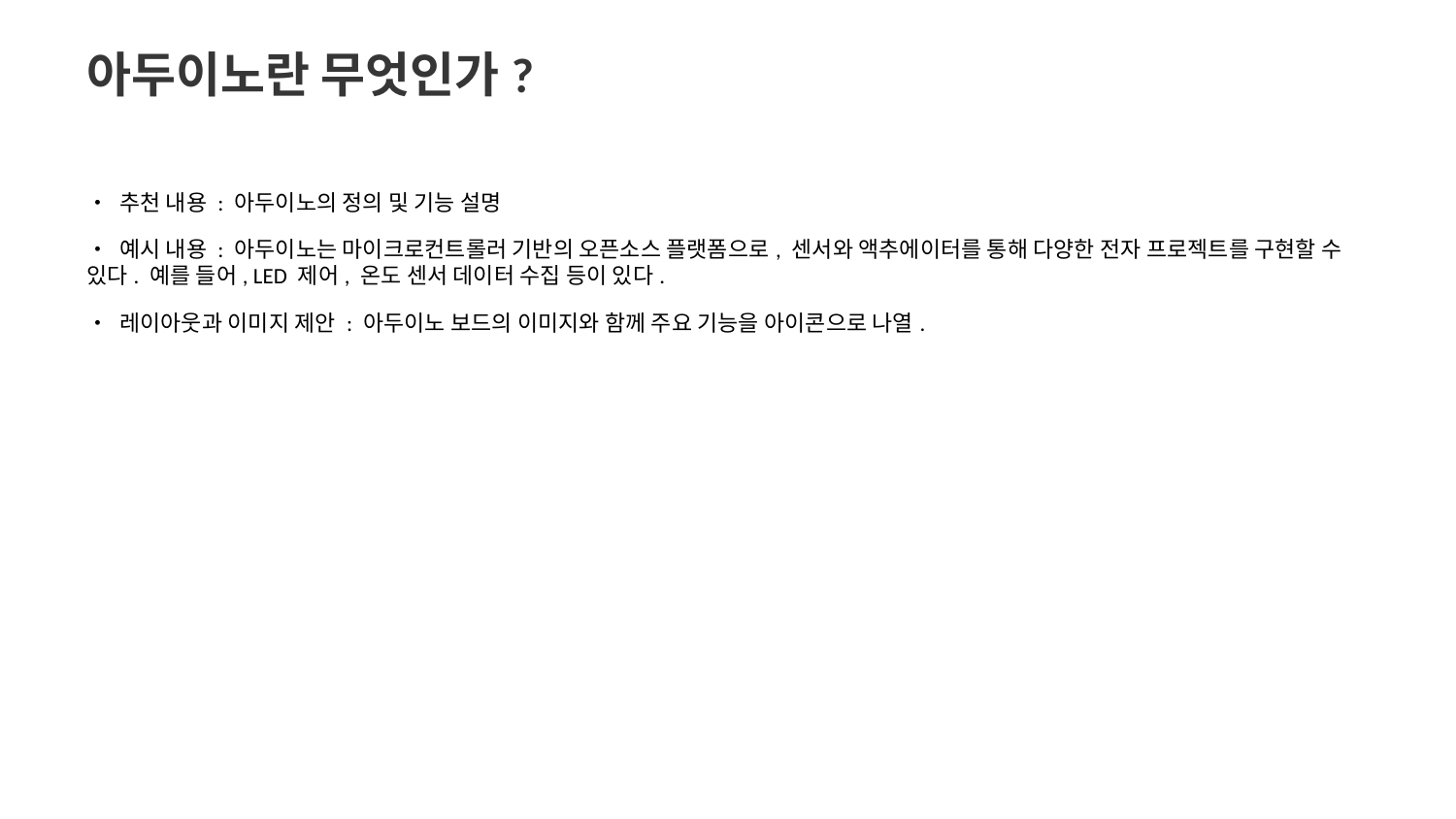

아두이노란 무엇인가?
• 추천 내용 : 아두이노의 정의 및 기능 설명
• 예시 내용 : 아두이노는 마이크로컨트롤러 기반의 오픈소스 플랫폼으로, 센서와 액추에이터를 통해 다양한 전자 프로젝트를 구현할 수 있다. 예를 들어, LED 제어, 온도 센서 데이터 수집 등이 있다.
• 레이아웃과 이미지 제안 : 아두이노 보드의 이미지와 함께 주요 기능을 아이콘으로 나열.